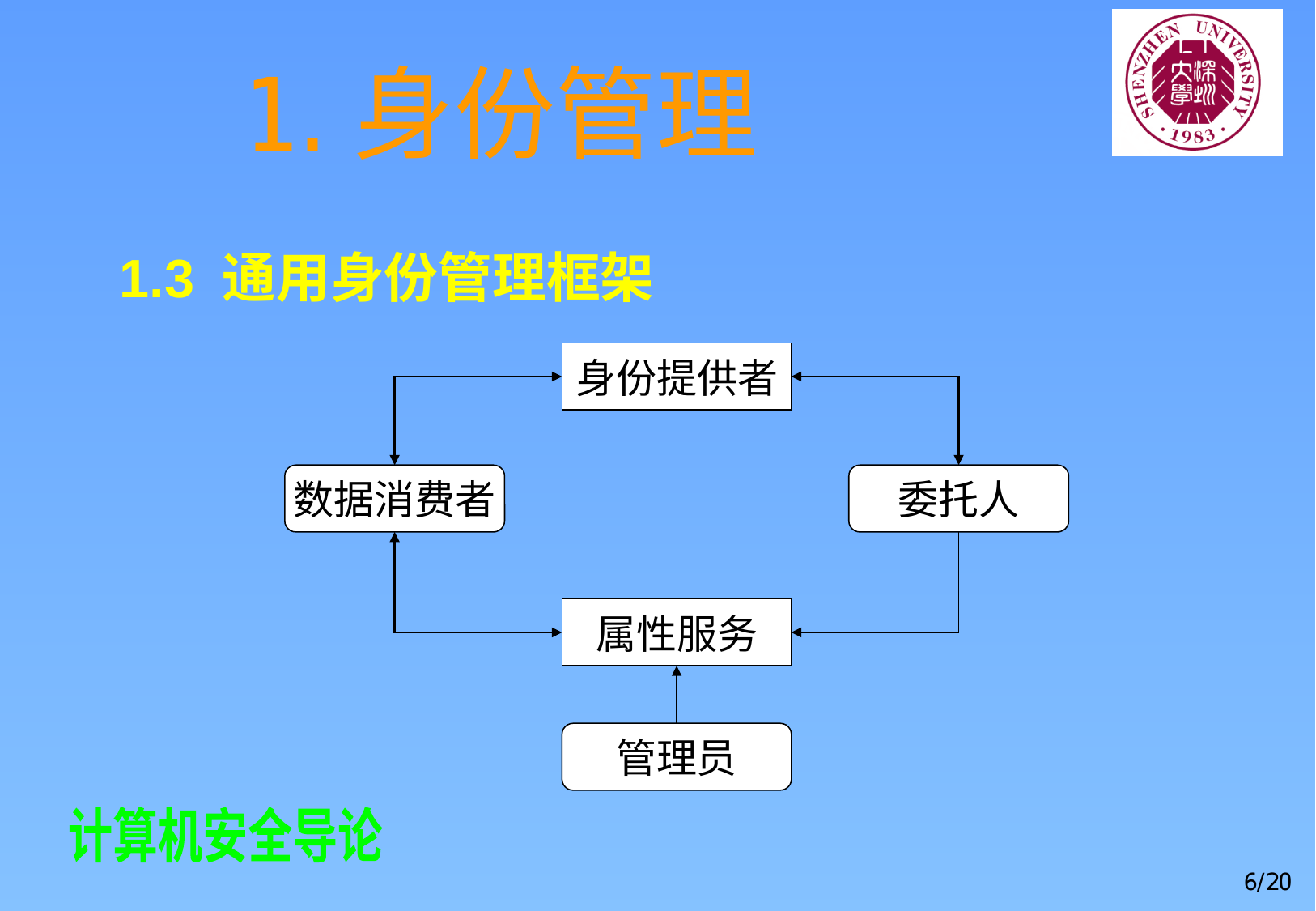

# 1.身份管理
1.3 通用身份管理框架
身份提供者
数据消费者
委托人
属性服务
管理员
6/20